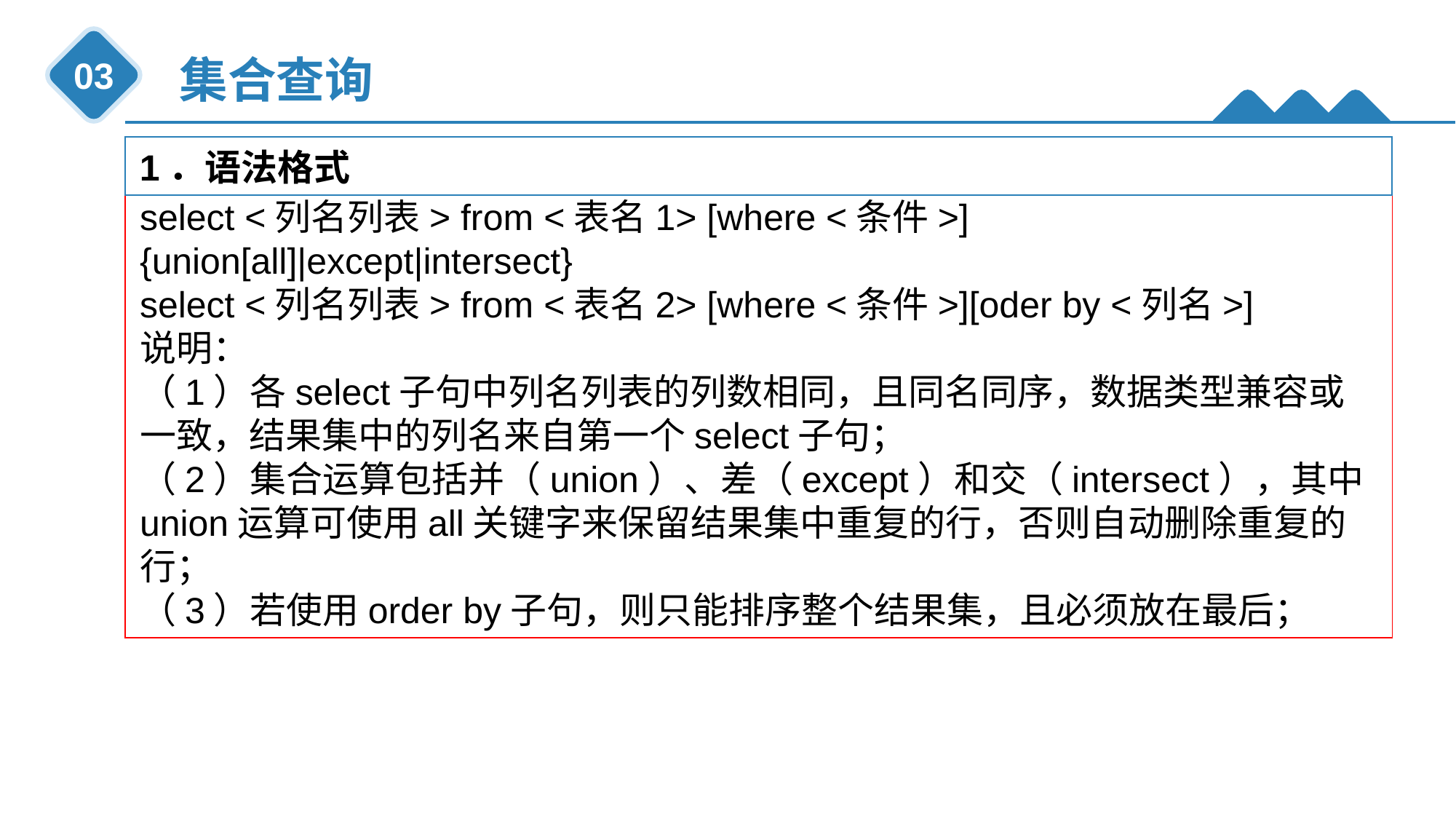

集合查询
03

1．语法格式
select <列名列表> from <表名1> [where <条件>]
{union[all]|except|intersect}
select <列名列表> from <表名2> [where <条件>][oder by <列名>]
说明：
（1）各select子句中列名列表的列数相同，且同名同序，数据类型兼容或一致，结果集中的列名来自第一个select子句；
（2）集合运算包括并（union）、差（except）和交（intersect），其中union运算可使用all关键字来保留结果集中重复的行，否则自动删除重复的行；
（3）若使用order by子句，则只能排序整个结果集，且必须放在最后；
主讲：叶潮流
合肥学院